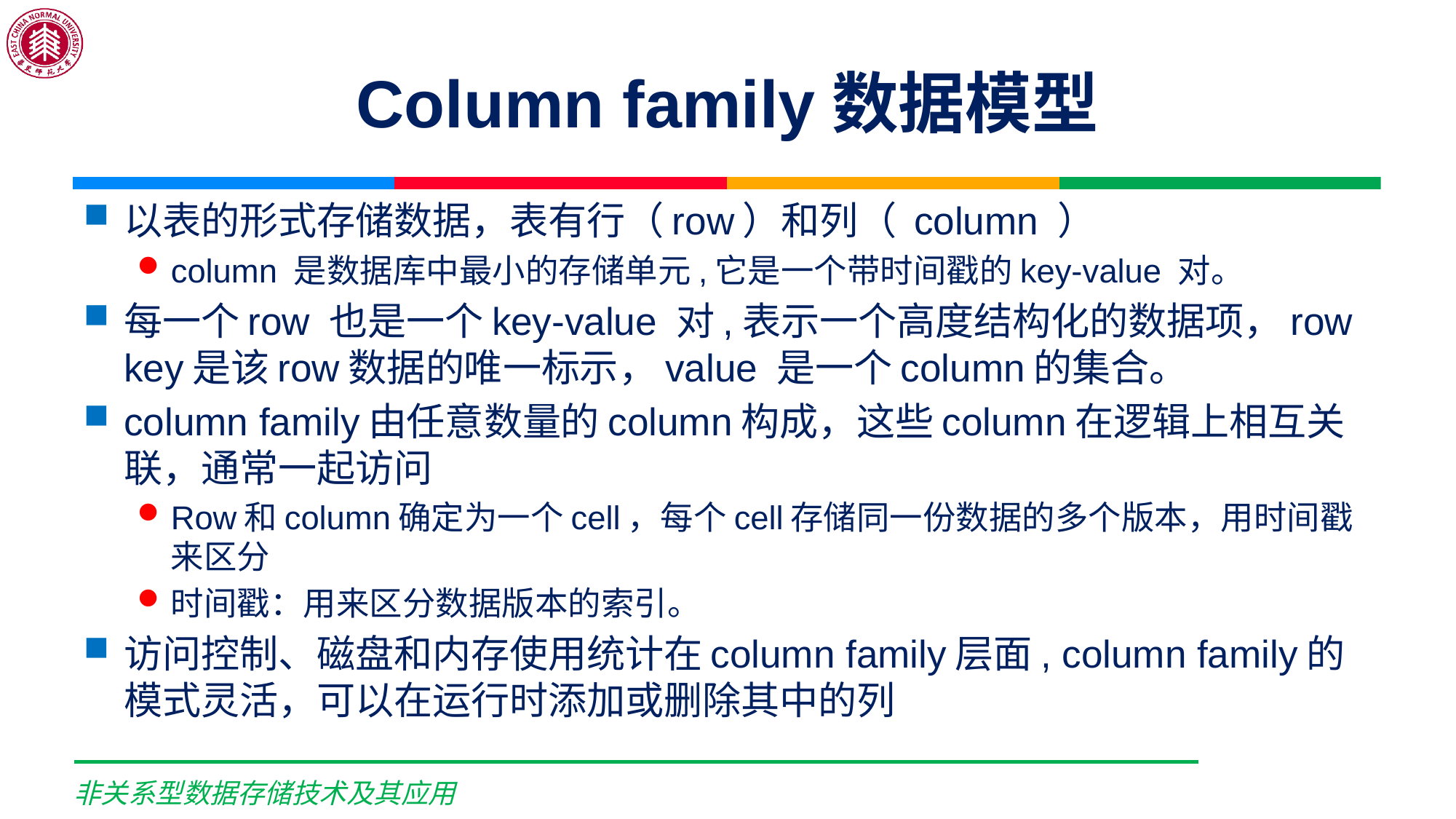

# Column family数据模型
以表的形式存储数据，表有行（row）和列（ column ）
column 是数据库中最小的存储单元,它是一个带时间戳的key-value 对。
每一个row 也是一个key-value 对,表示一个高度结构化的数据项，row key是该row数据的唯一标示，value 是一个column的集合。
column family由任意数量的column构成，这些column在逻辑上相互关联，通常一起访问
Row和column确定为一个cell，每个cell存储同一份数据的多个版本，用时间戳来区分
时间戳：用来区分数据版本的索引。
访问控制、磁盘和内存使用统计在column family层面, column family的模式灵活，可以在运行时添加或删除其中的列